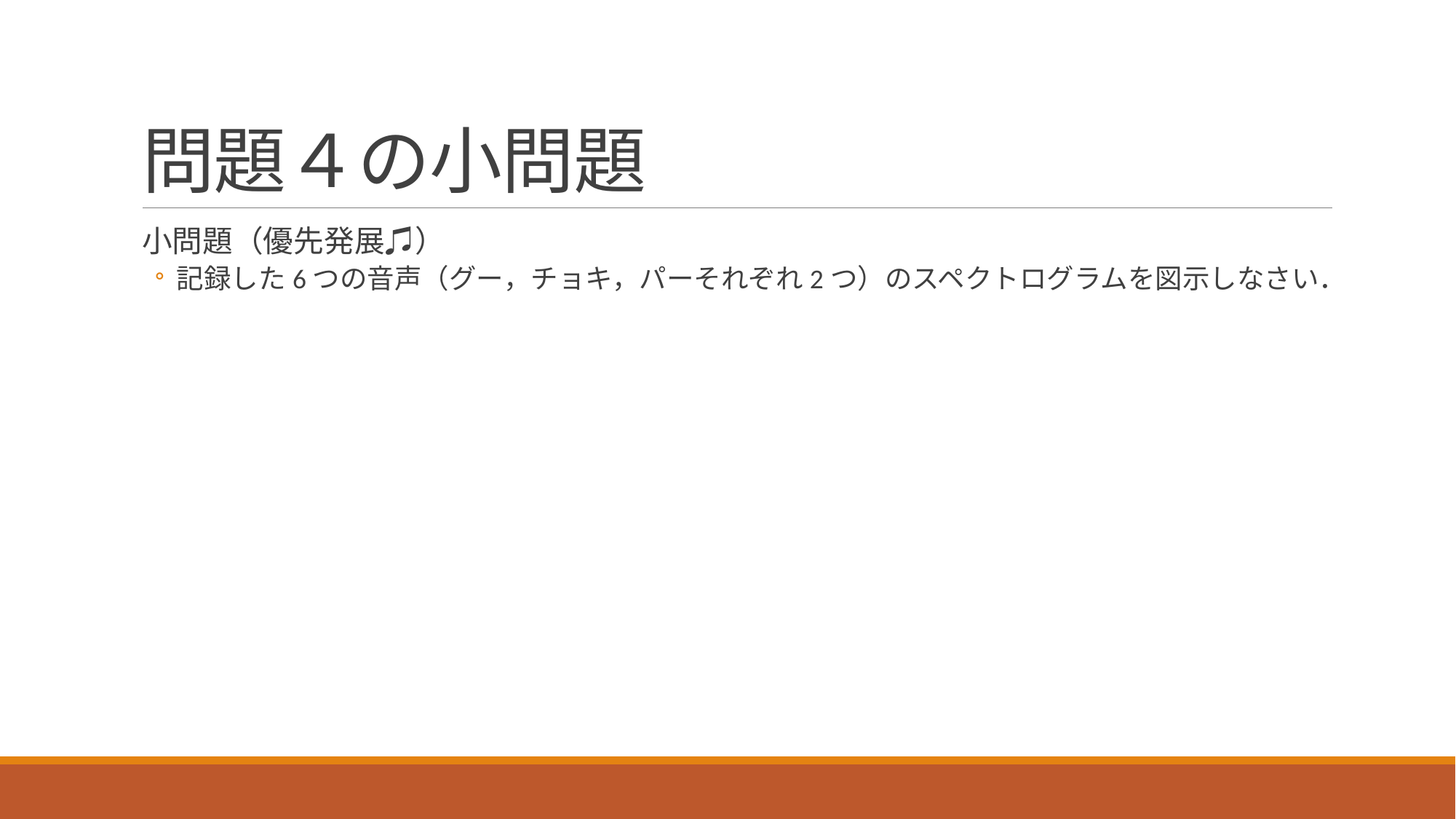

# 問題４の小問題
小問題（優先発展♫）
記録した6つの音声（グー，チョキ，パーそれぞれ2つ）のスペクトログラムを図示しなさい．